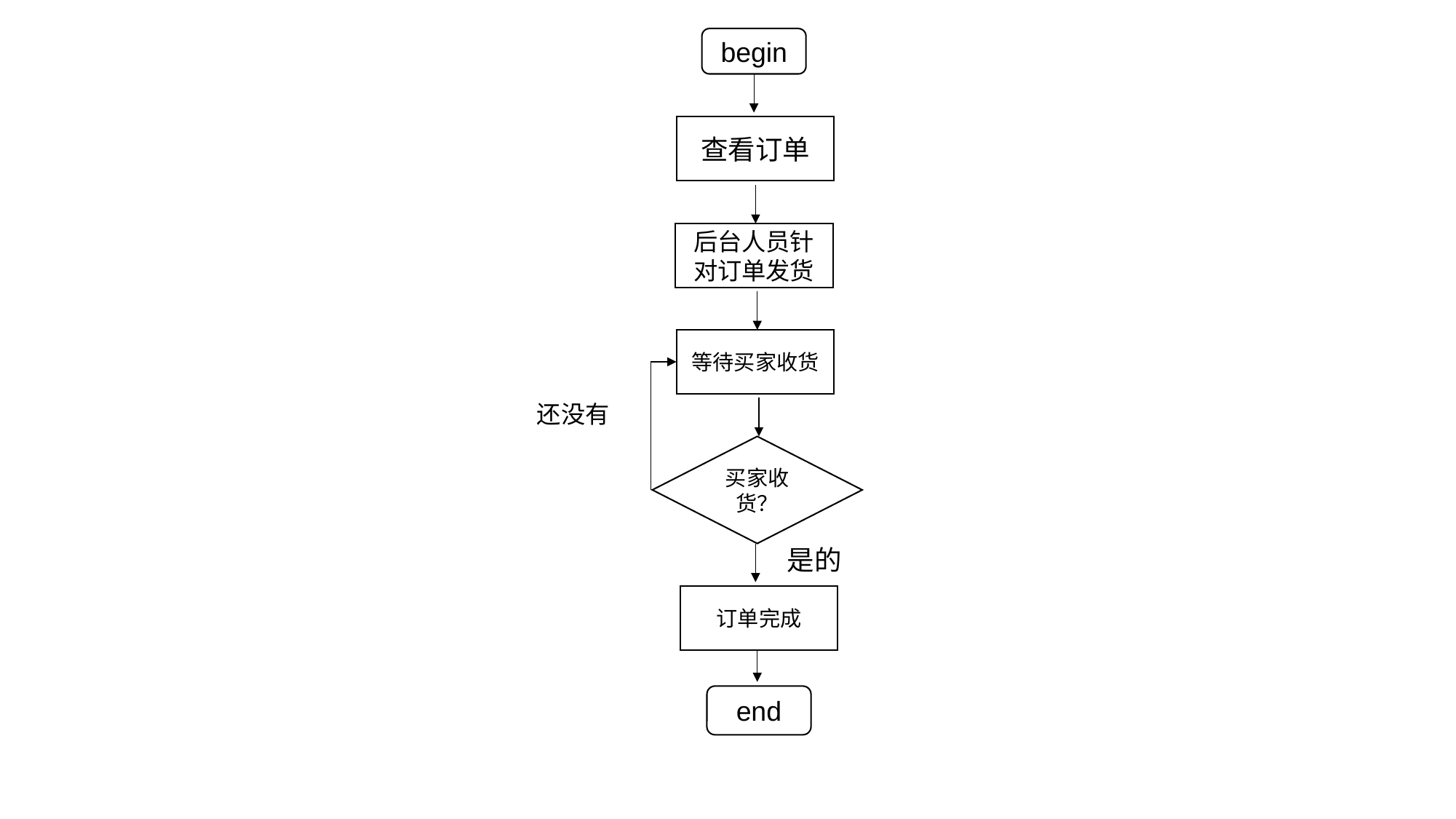

begin
查看订单
后台人员针对订单发货
等待买家收货
还没有
买家收货？
是的
订单完成
end